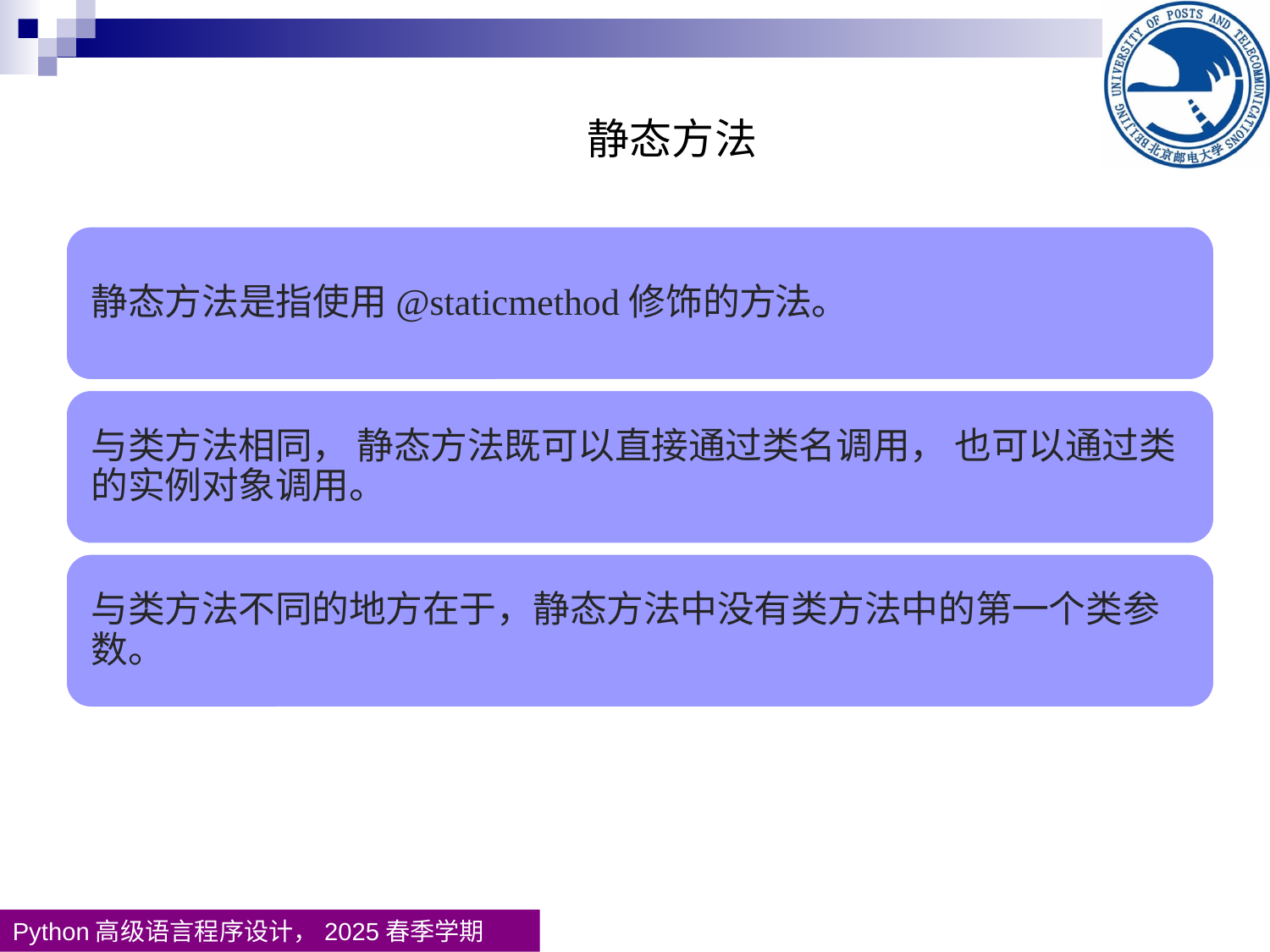

静态方法
静态方法是指使用@staticmethod修饰的方法。
与类方法相同， 静态方法既可以直接通过类名调用， 也可以通过类的实例对象调用。
与类方法不同的地方在于，静态方法中没有类方法中的第一个类参数。